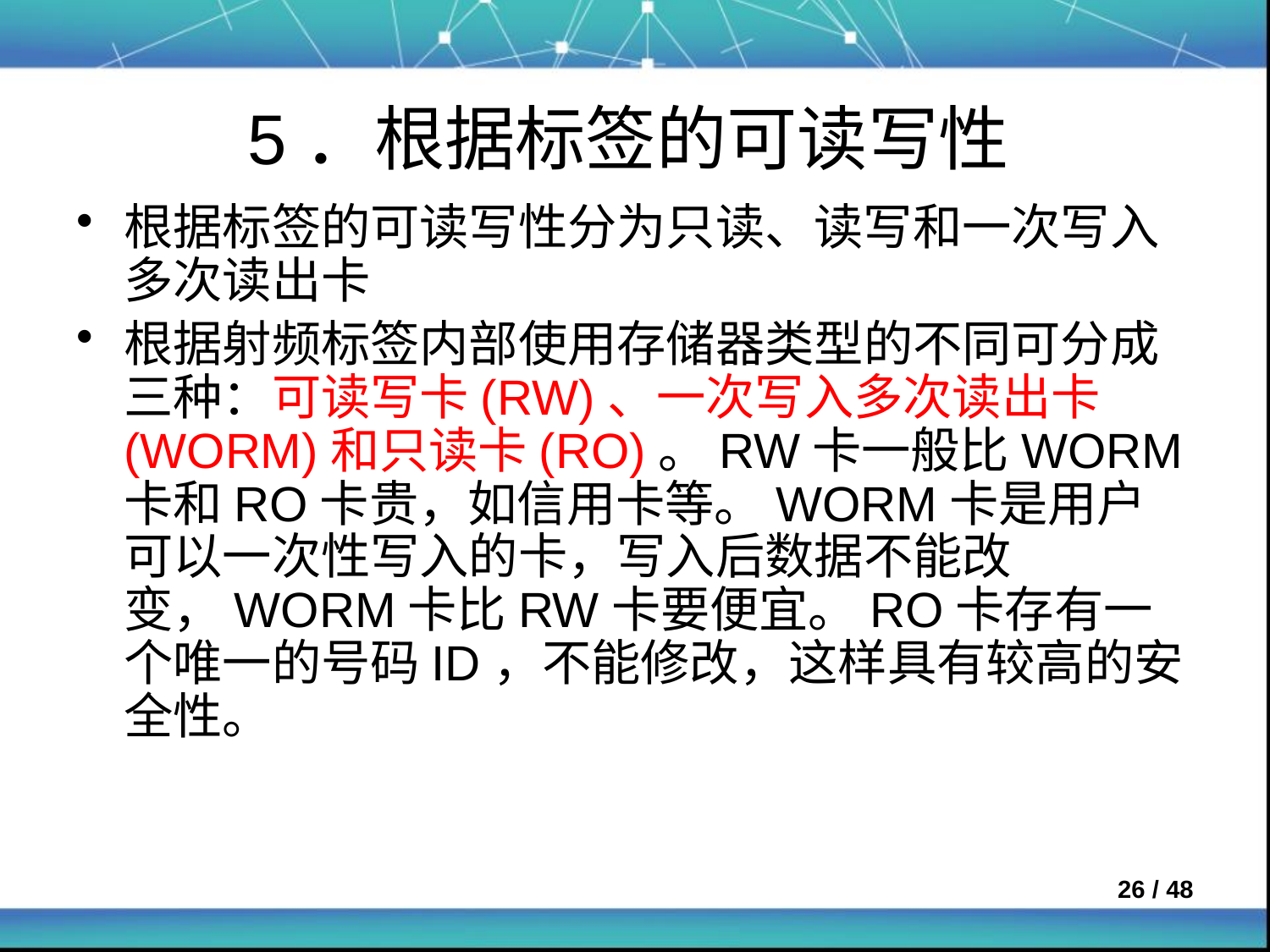

# 5．根据标签的可读写性
根据标签的可读写性分为只读、读写和一次写入多次读出卡
根据射频标签内部使用存储器类型的不同可分成三种：可读写卡(RW)、一次写入多次读出卡(WORM)和只读卡(RO)。RW卡一般比WORM卡和RO卡贵，如信用卡等。WORM卡是用户可以一次性写入的卡，写入后数据不能改变，WORM卡比RW卡要便宜。RO卡存有一个唯一的号码ID，不能修改，这样具有较高的安全性。
26 / 48